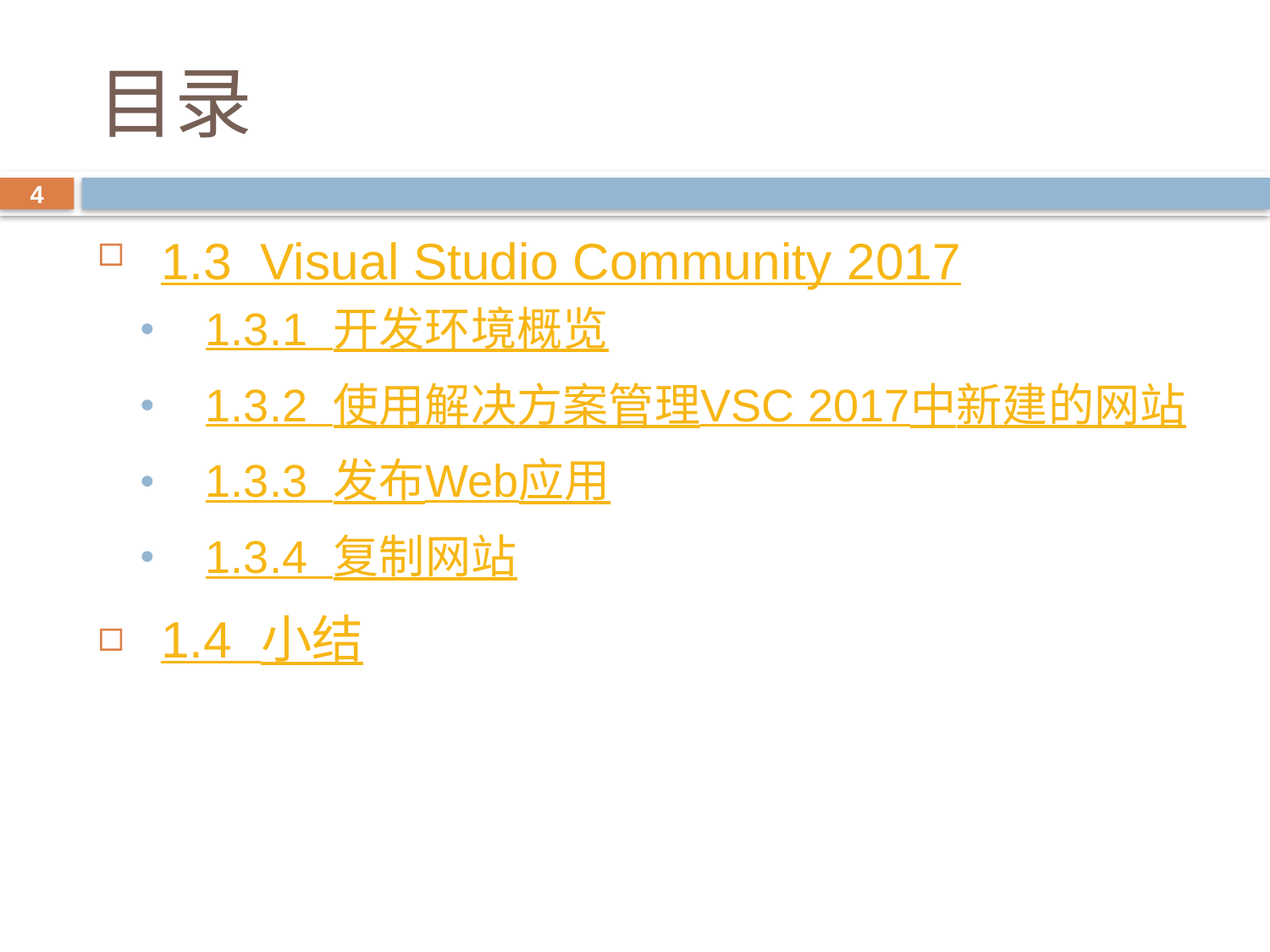

# 目录
4
1.3  Visual Studio Community 2017
1.3.1  开发环境概览
1.3.2  使用解决方案管理VSC 2017中新建的网站
1.3.3  发布Web应用
1.3.4  复制网站
1.4  小结